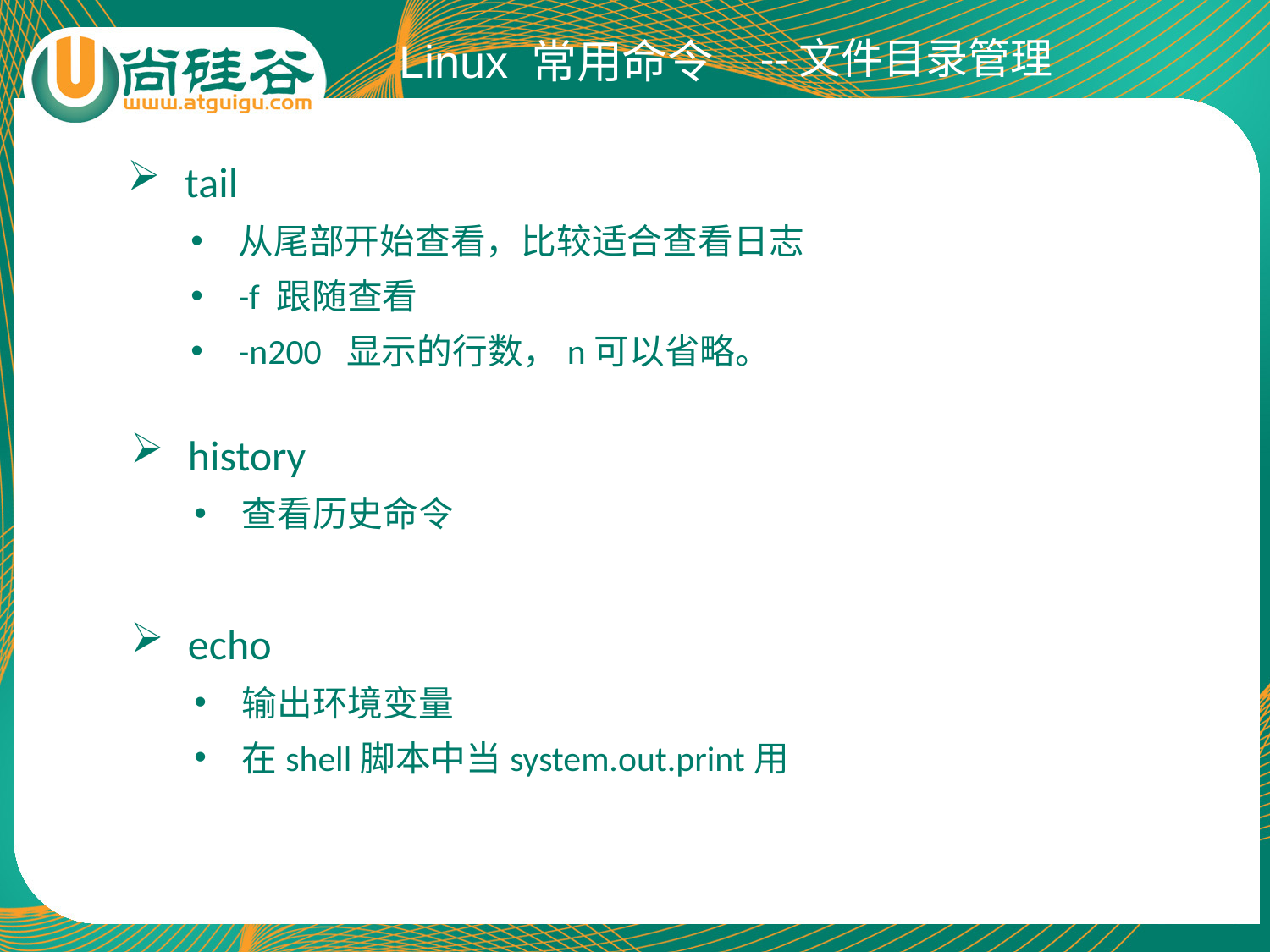

--文件目录管理
Linux 常用命令
 tail
从尾部开始查看，比较适合查看日志
-f 跟随查看
-n200  显示的行数，n可以省略。
 history
查看历史命令
 echo
输出环境变量
在shell脚本中当system.out.print用